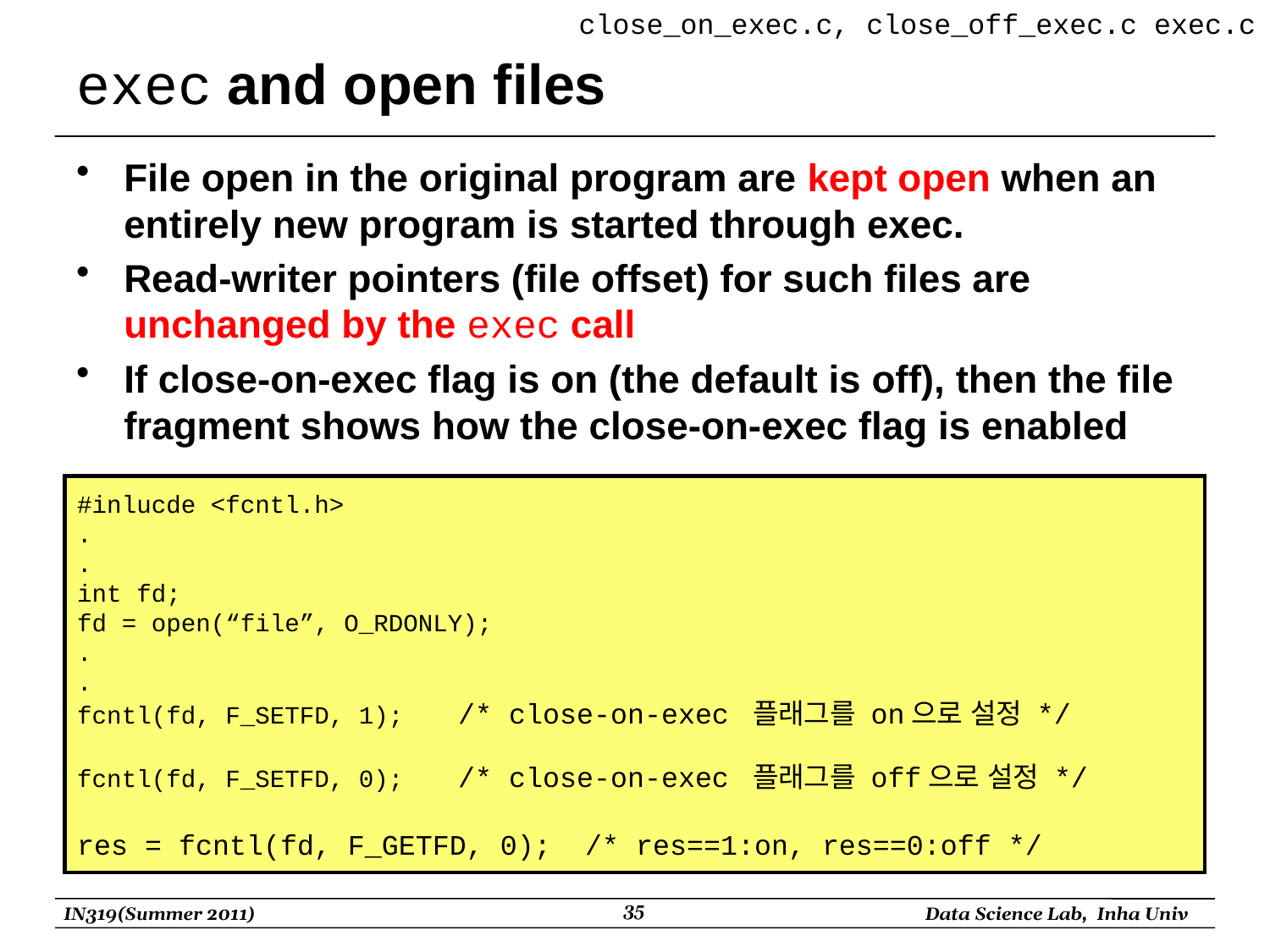

close_on_exec.c, close_off_exec.c exec.c
# exec and open files
File open in the original program are kept open when an entirely new program is started through exec.
Read-writer pointers (file offset) for such files are unchanged by the exec call
If close-on-exec flag is on (the default is off), then the file fragment shows how the close-on-exec flag is enabled
#inlucde <fcntl.h>
.
.
int fd;
fd = open(“file”, O_RDONLY);
.
.
fcntl(fd, F_SETFD, 1);	/* close-on-exec 플래그를 on으로 설정 */
fcntl(fd, F_SETFD, 0);	/* close-on-exec 플래그를 off으로 설정 */
res = fcntl(fd, F_GETFD, 0);	/* res==1:on, res==0:off */
35